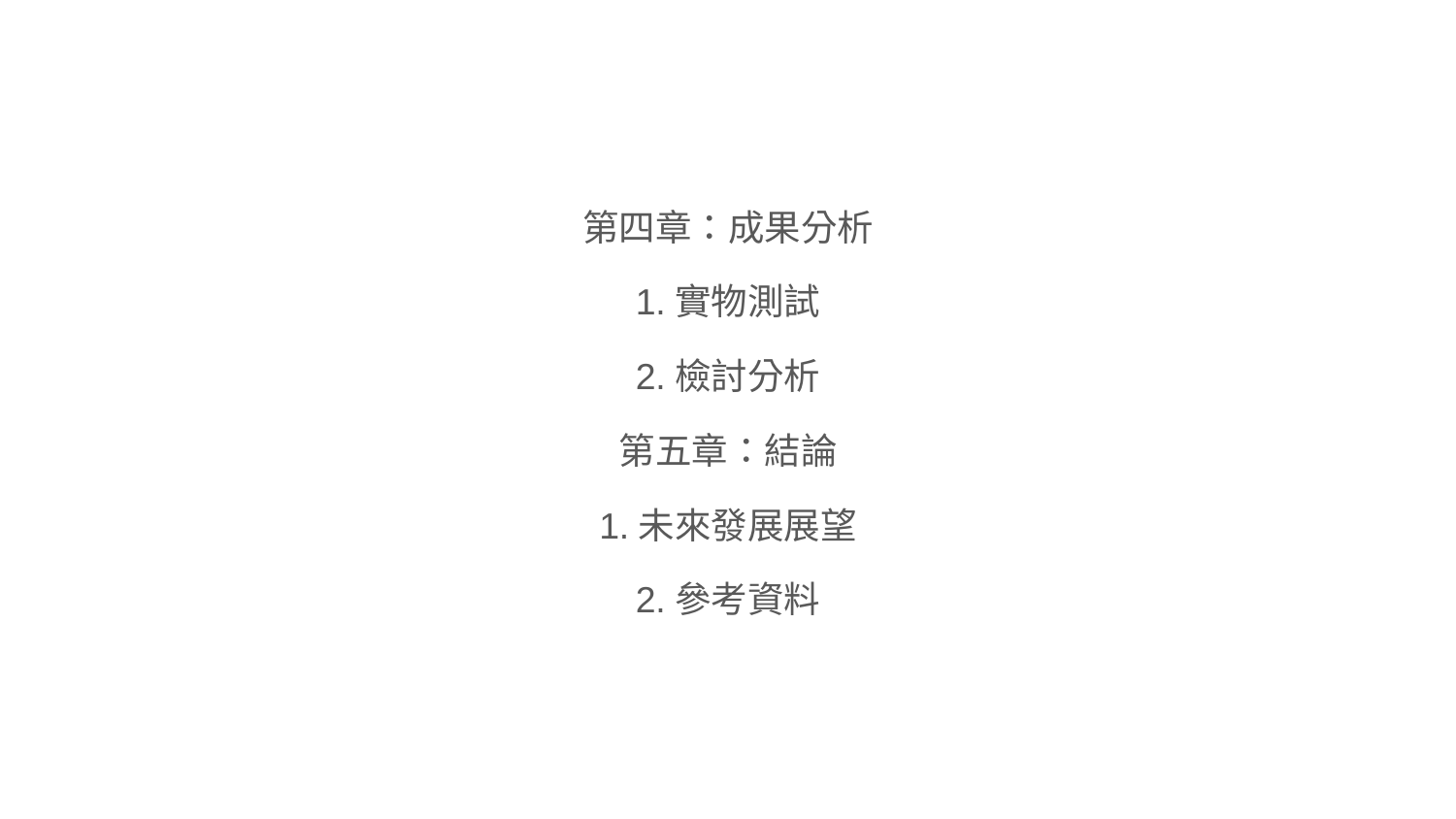

#
第四章：成果分析
1.實物測試
2.檢討分析
第五章：結論
1.未來發展展望
2.參考資料